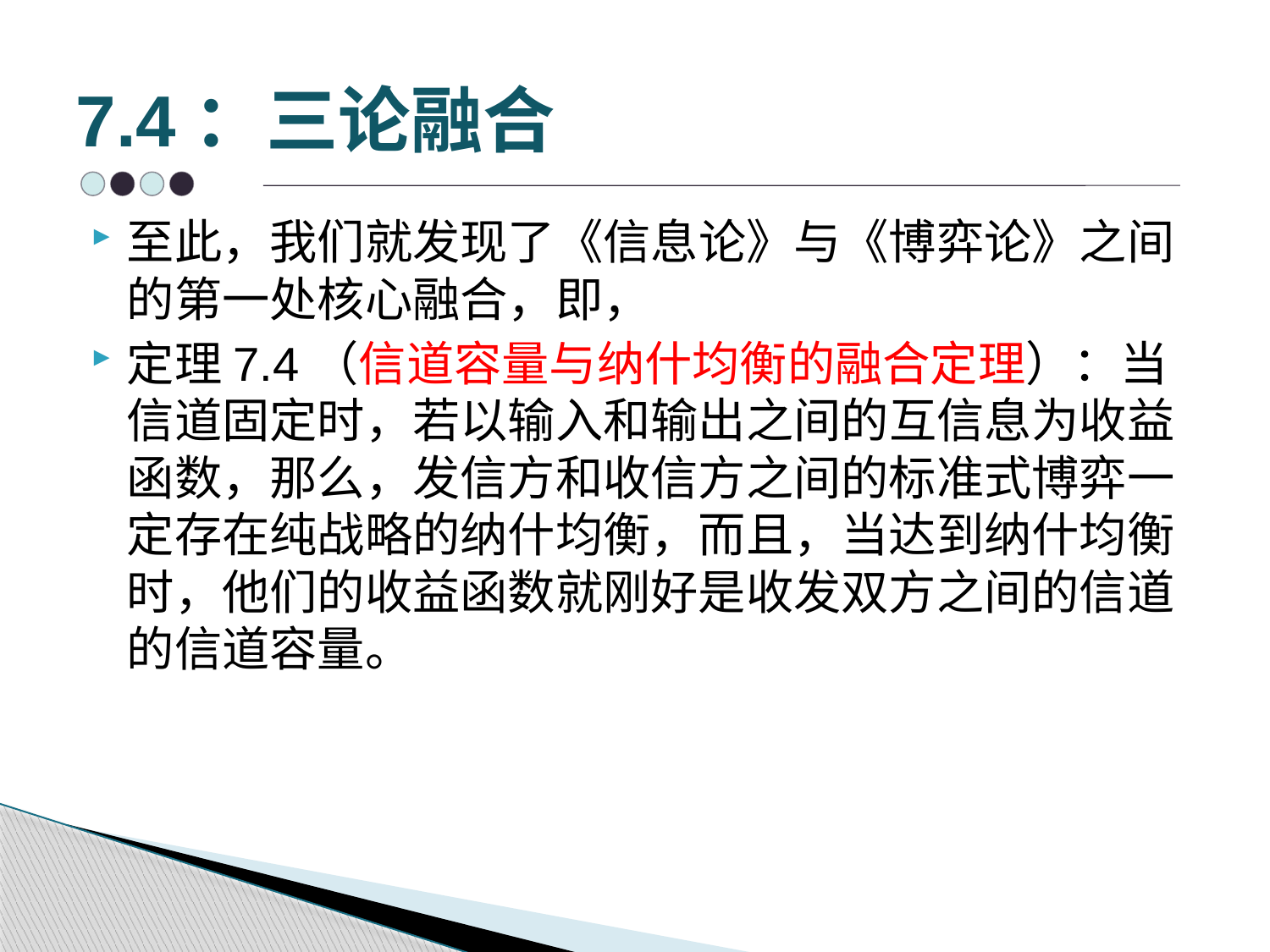

# 7.4：三论融合

至此，我们就发现了《信息论》与《博弈论》之间的第一处核心融合，即，
定理7.4（信道容量与纳什均衡的融合定理）：当信道固定时，若以输入和输出之间的互信息为收益函数，那么，发信方和收信方之间的标准式博弈一定存在纯战略的纳什均衡，而且，当达到纳什均衡时，他们的收益函数就刚好是收发双方之间的信道的信道容量。